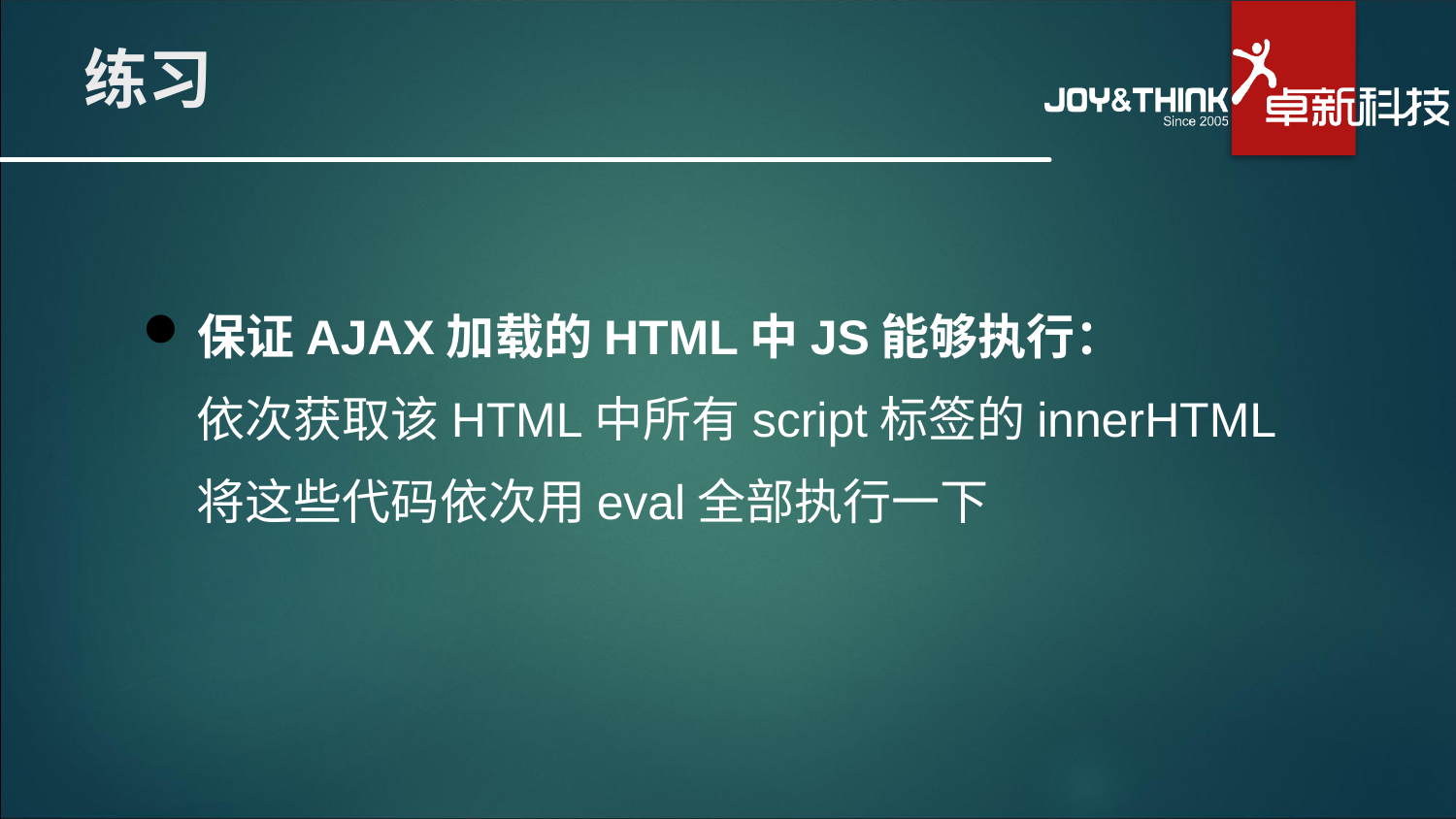

# 练习
保证AJAX加载的HTML中JS能够执行：
依次获取该HTML中所有script标签的innerHTML
将这些代码依次用eval全部执行一下